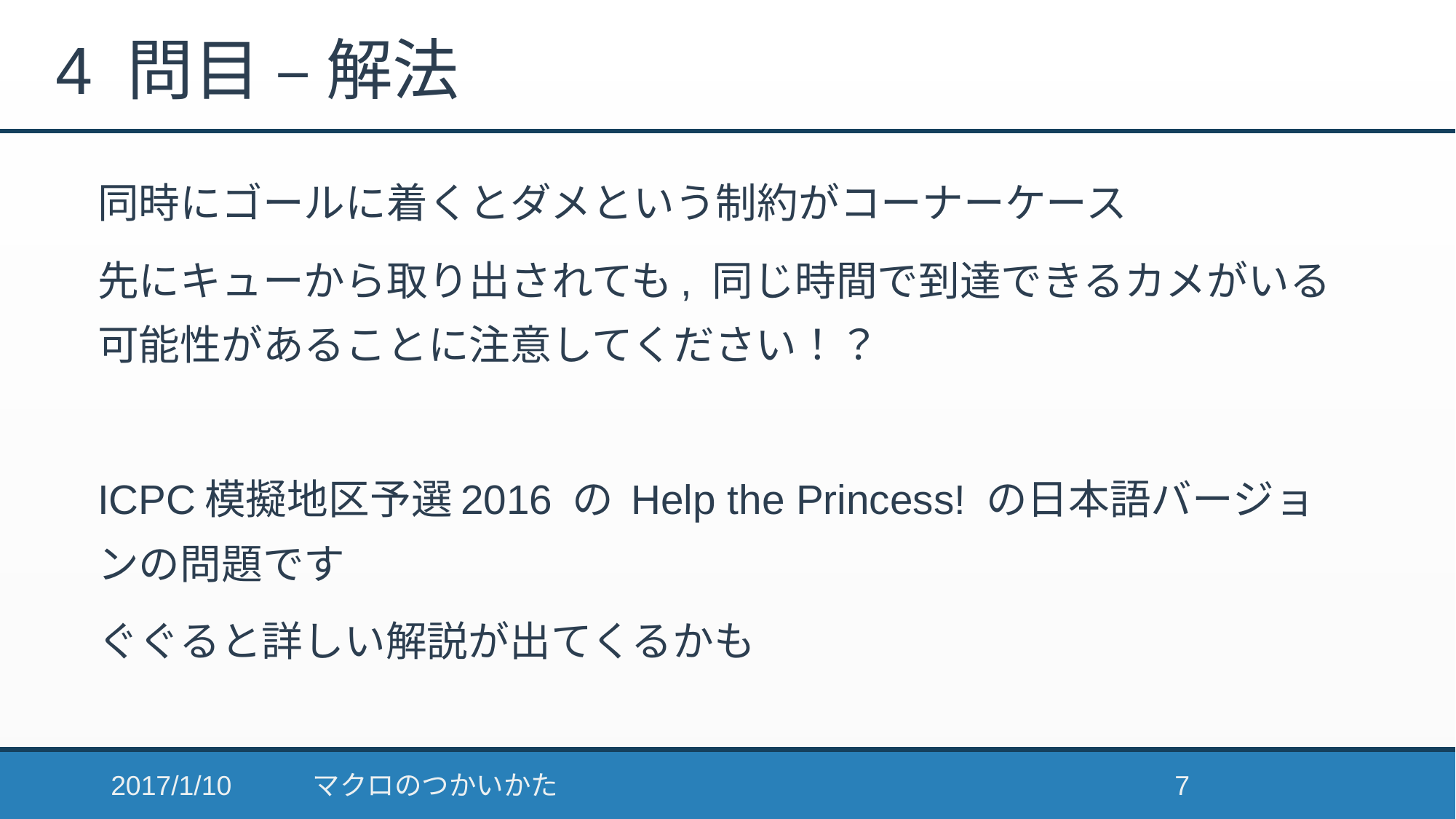

# 4 問目 – 解法
同時にゴールに着くとダメという制約がコーナーケース
先にキューから取り出されても, 同じ時間で到達できるカメがいる
可能性があることに注意してください！？

ICPC模擬地区予選2016 の Help the Princess! の日本語バージョンの問題です
ぐぐると詳しい解説が出てくるかも
2017/1/10
マクロのつかいかた
7